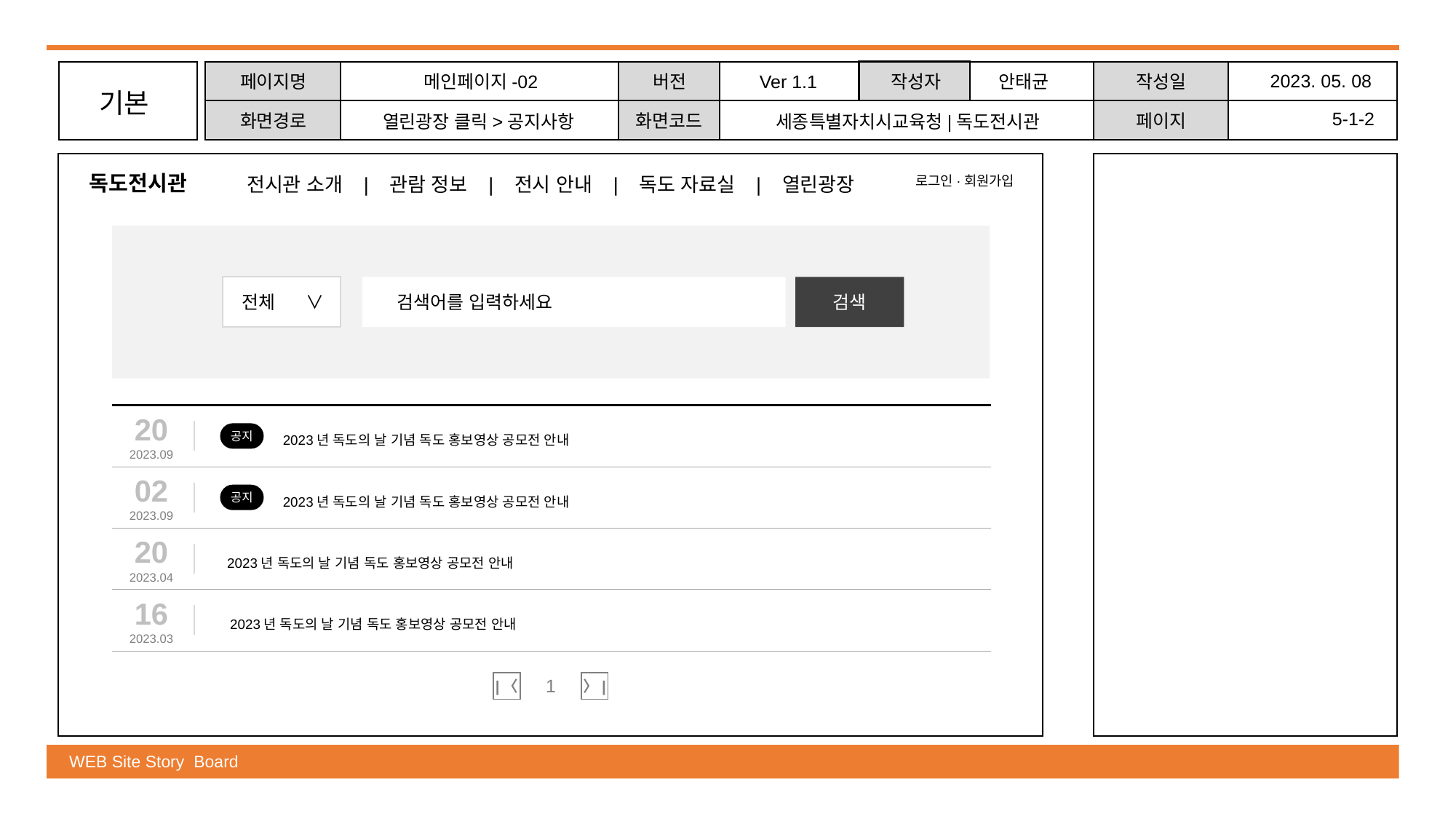

2023. 05. 08
페이지명
메인페이지-02
버전
Ver 1.1
작성자
안태균
작성일
기본
5-1-2
화면경로
화면코드
페이지
세종특별자치시교육청|독도전시관
열린광장 클릭>공지사항

독도전시관
전시관 소개   |   관람 정보   |   전시 안내   |   독도 자료실   |   열린광장
로그인·회원가입

전체      ∨

검색어를 입력하세요

검색
20
2023.09
2023년 독도의 날 기념 독도 홍보영상 공모전 안내
공지

02
2023.09
2023년 독도의 날 기념 독도 홍보영상 공모전 안내
공지

20
2023.04
2023년 독도의 날 기념 독도 홍보영상 공모전 안내
16
2023.03
2023년 독도의 날 기념 독도 홍보영상 공모전 안내
1
|〈

〉|

WEB Site Story  Board